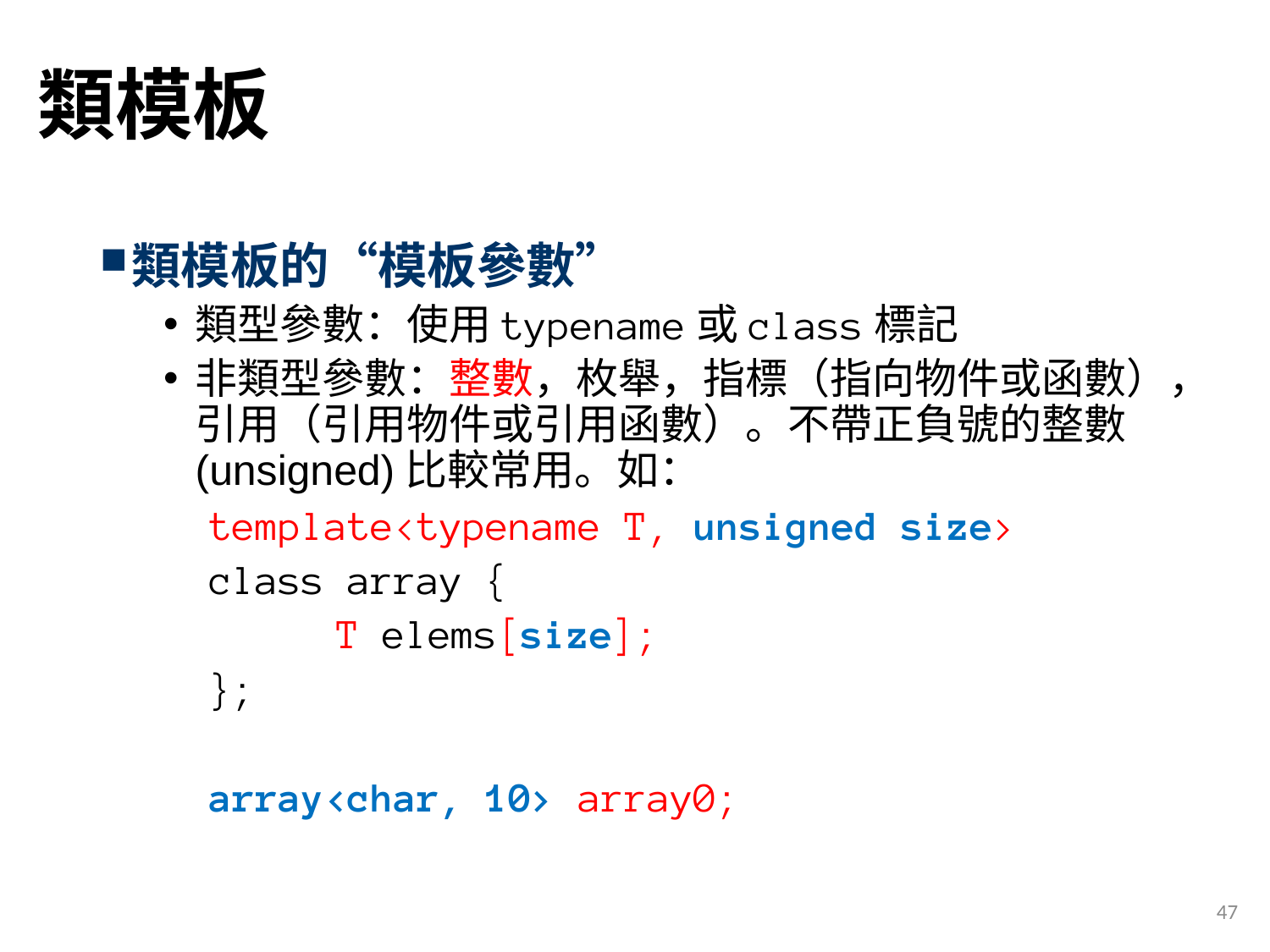

# 類模板
類模板的“模板參數”
類型參數：使用typename或class標記
非類型參數：整數，枚舉，指標（指向物件或函數），引用（引用物件或引用函數）。不帶正負號的整數(unsigned)比較常用。如：
  template<typename T, unsigned size>
  class array {
	  T elems[size];
  };

  array<char, 10> array0;
47